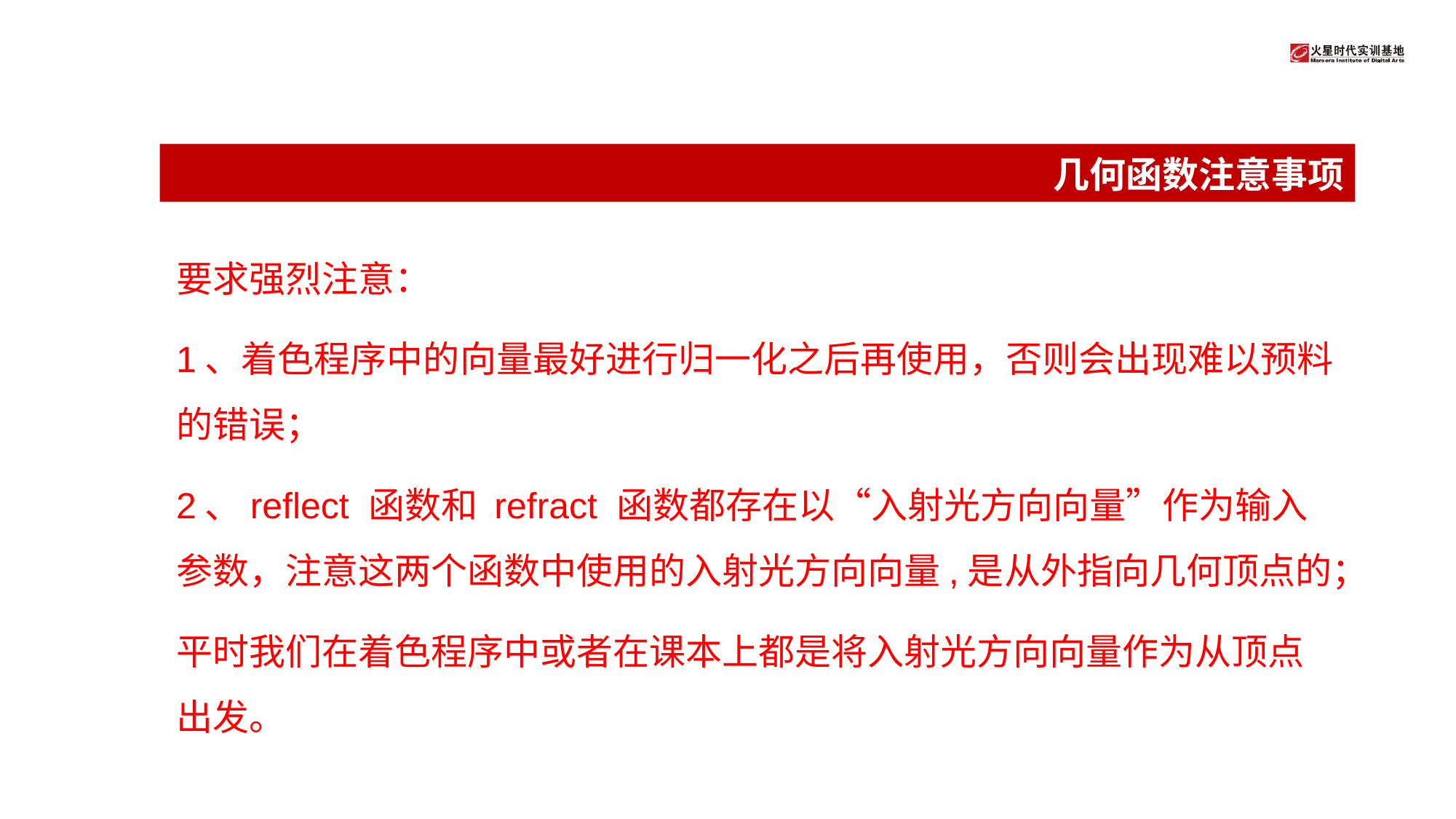

# 几何函数注意事项
要求强烈注意：
1、着色程序中的向量最好进行归一化之后再使用，否则会出现难以预料的错误；
2、reflect 函数和 refract 函数都存在以“入射光方向向量”作为输入参数，注意这两个函数中使用的入射光方向向量,是从外指向几何顶点的；
平时我们在着色程序中或者在课本上都是将入射光方向向量作为从顶点出发。